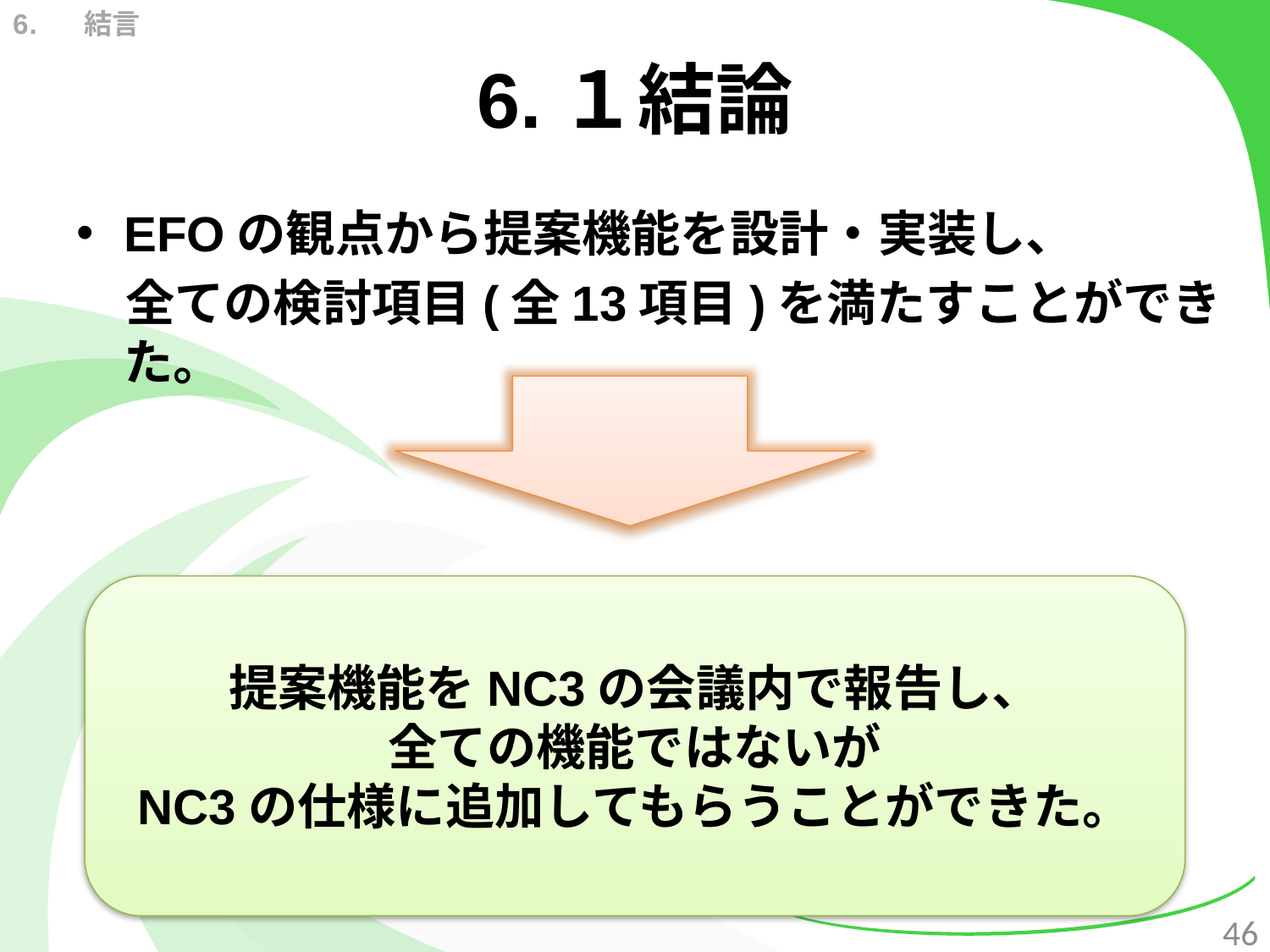

結言
# 6.１結論
EFOの観点から提案機能を設計・実装し、
　全ての検討項目(全13項目)を満たすことができた。

提案機能をNC3の会議内で報告し、
全ての機能ではないが
NC3の仕様に追加してもらうことができた。
46